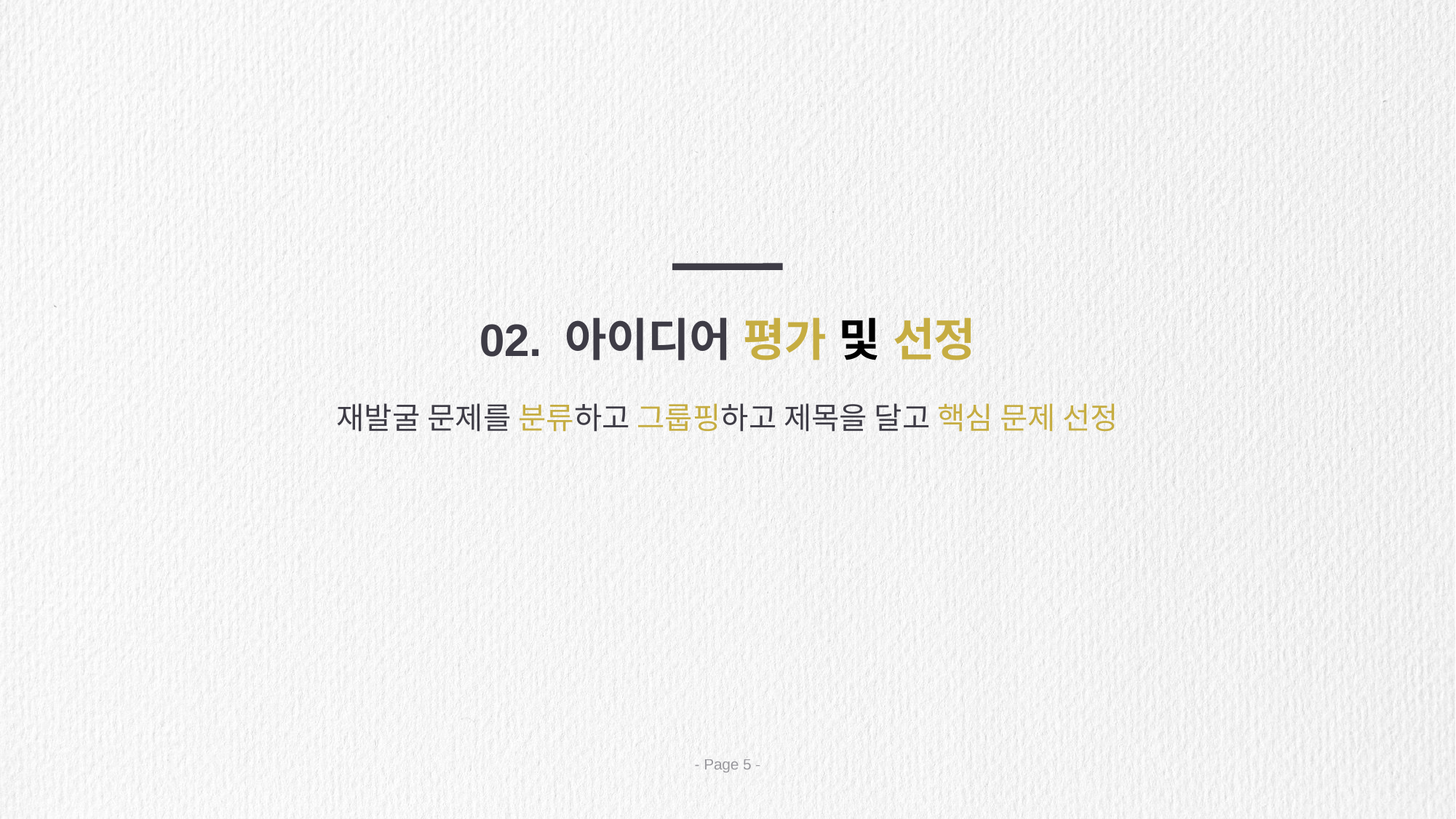

02. 아이디어 평가 및 선정

재발굴 문제를 분류하고 그룹핑하고 제목을 달고 핵심 문제 선정